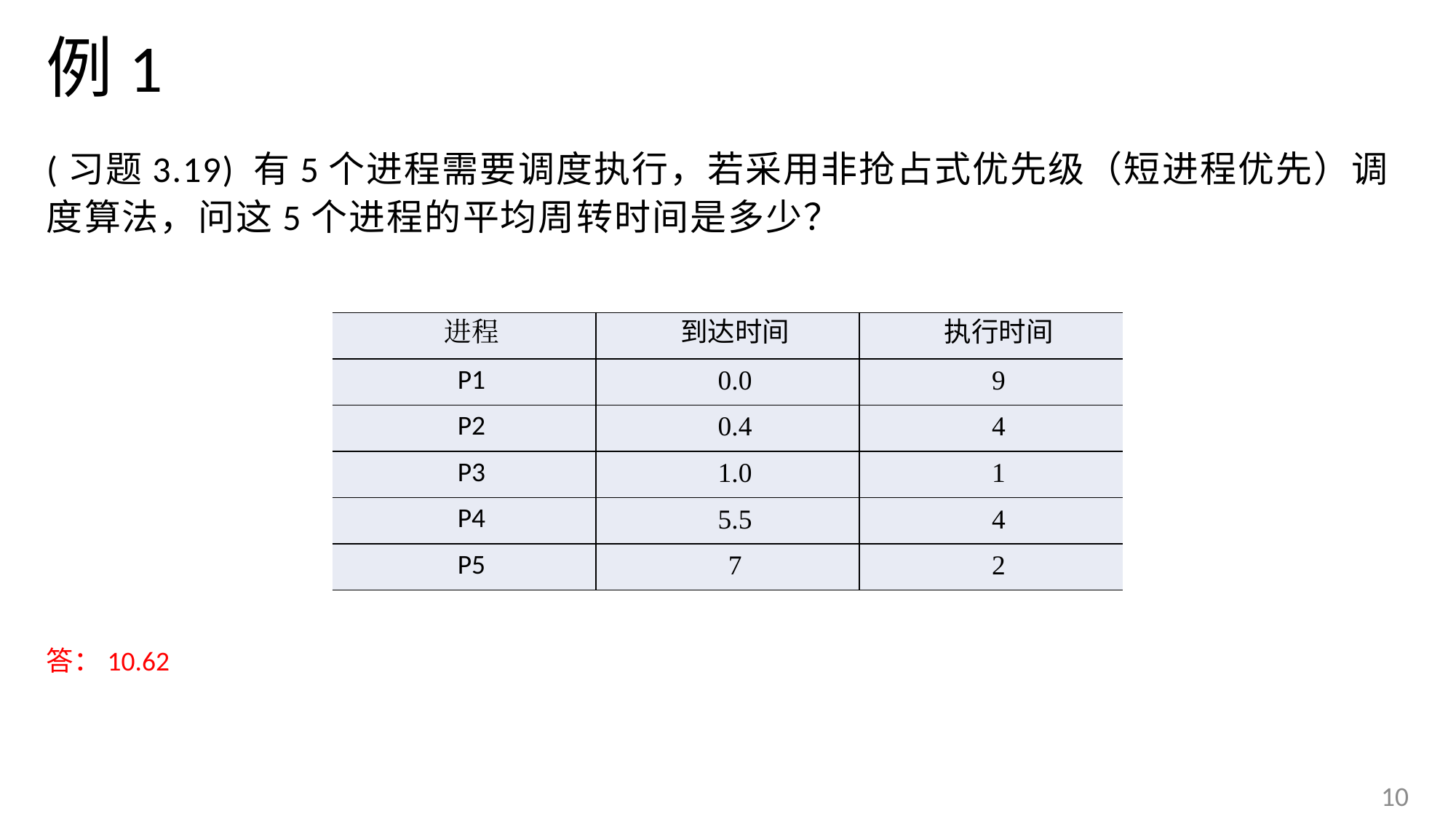

# 例1
(习题3.19) 有5个进程需要调度执行，若采用非抢占式优先级（短进程优先）调度算法，问这5个进程的平均周转时间是多少？

| 进程 | 到达时间 | 执行时间 |
| --- | --- | --- |
| P1 | 0.0 | 9 |
| P2 | 0.4 | 4 |
| P3 | 1.0 | 1 |
| P4 | 5.5 | 4 |
| P5 | 7 | 2 |
答：10.62
10